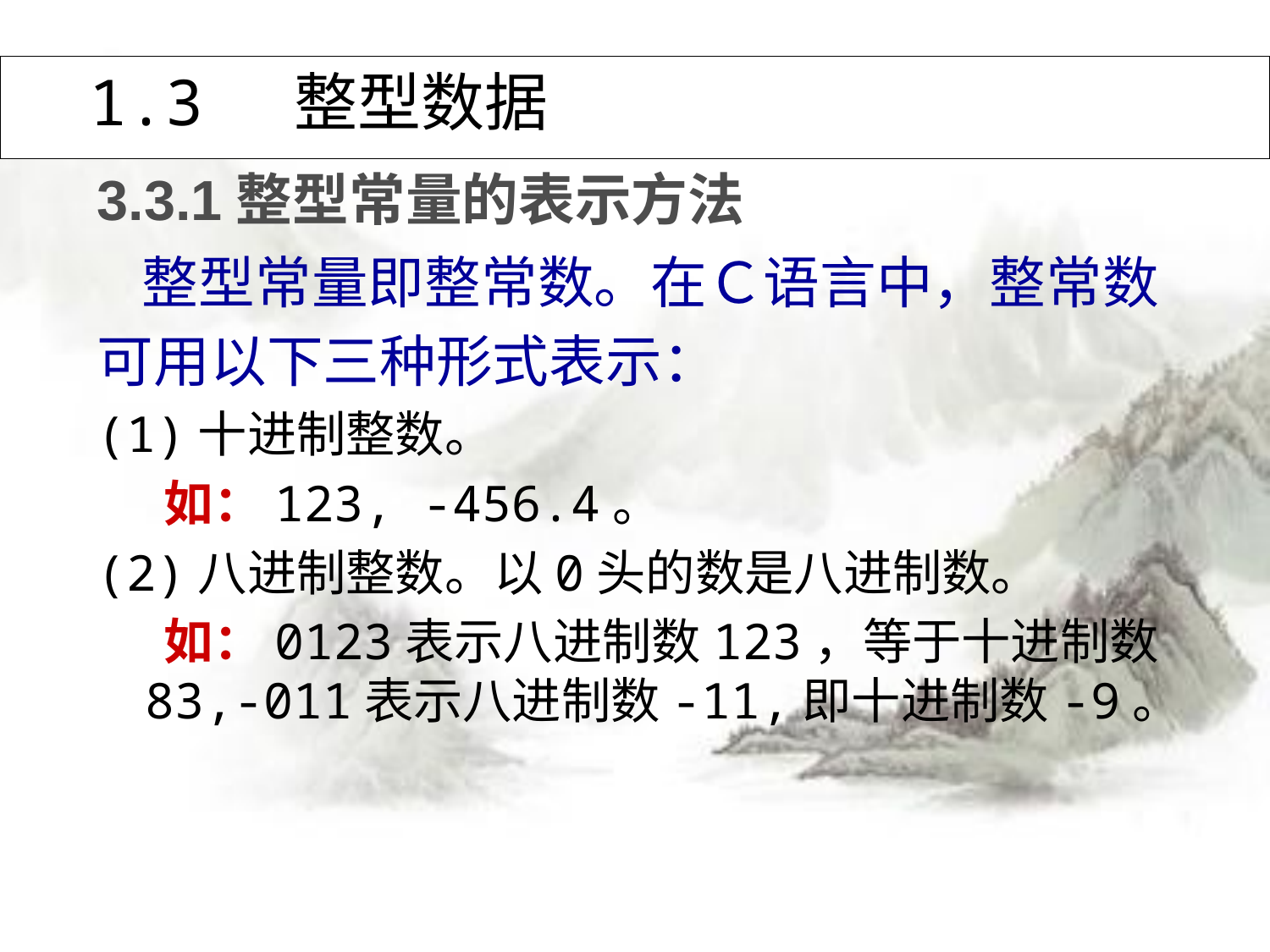

# 1.3  整型数据
3.3.1整型常量的表示方法
   整型常量即整常数。在Ｃ语言中，整常数
可用以下三种形式表示：
(1)十进制整数。
     如：123, -456.4。
(2)八进制整数。以0头的数是八进制数。
     如：0123表示八进制数123，等于十进制数83,-011表示八进制数-11,即十进制数-9。